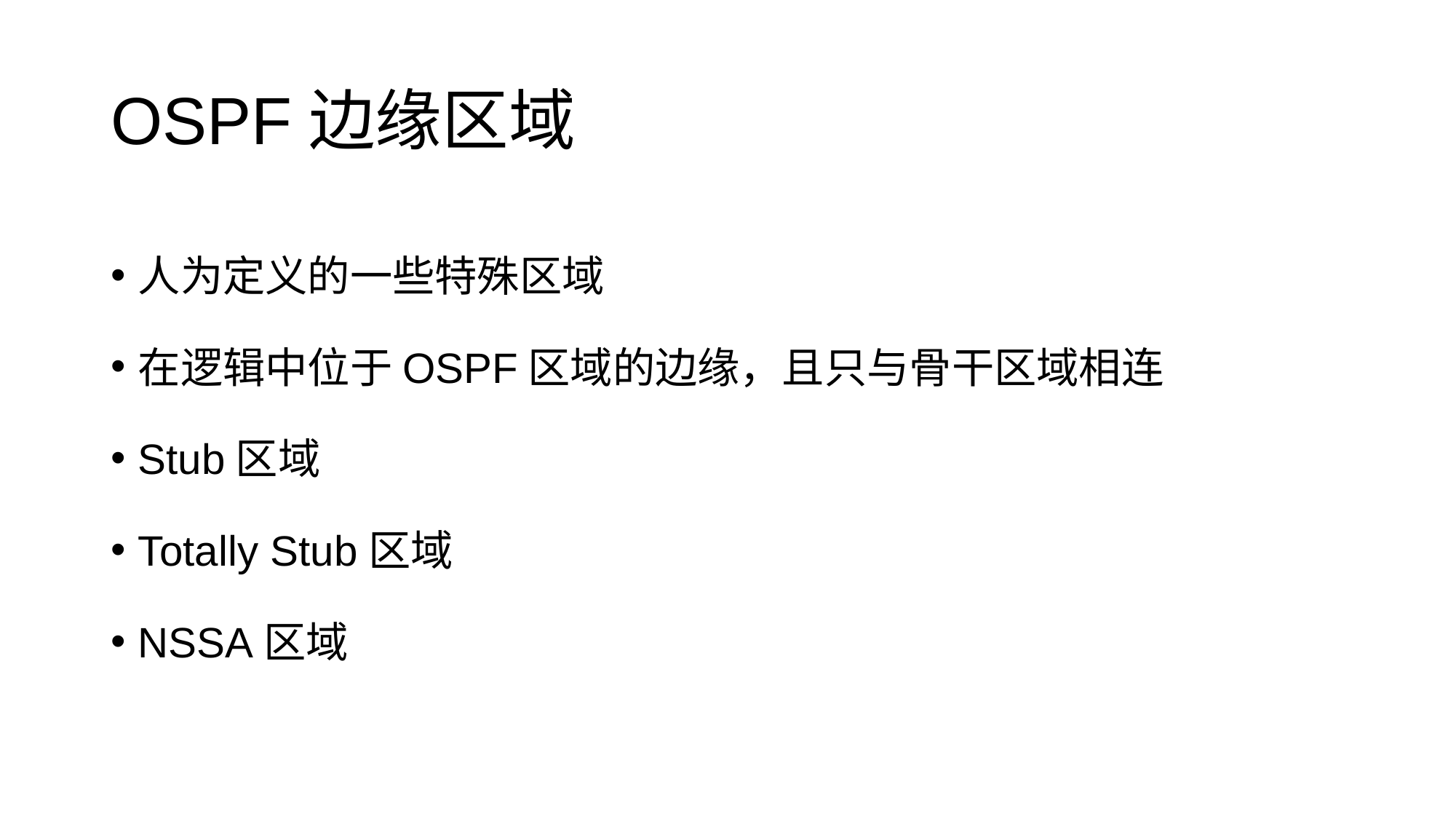

# OSPF边缘区域
人为定义的一些特殊区域
在逻辑中位于OSPF区域的边缘，且只与骨干区域相连
Stub区域
Totally Stub区域
NSSA区域